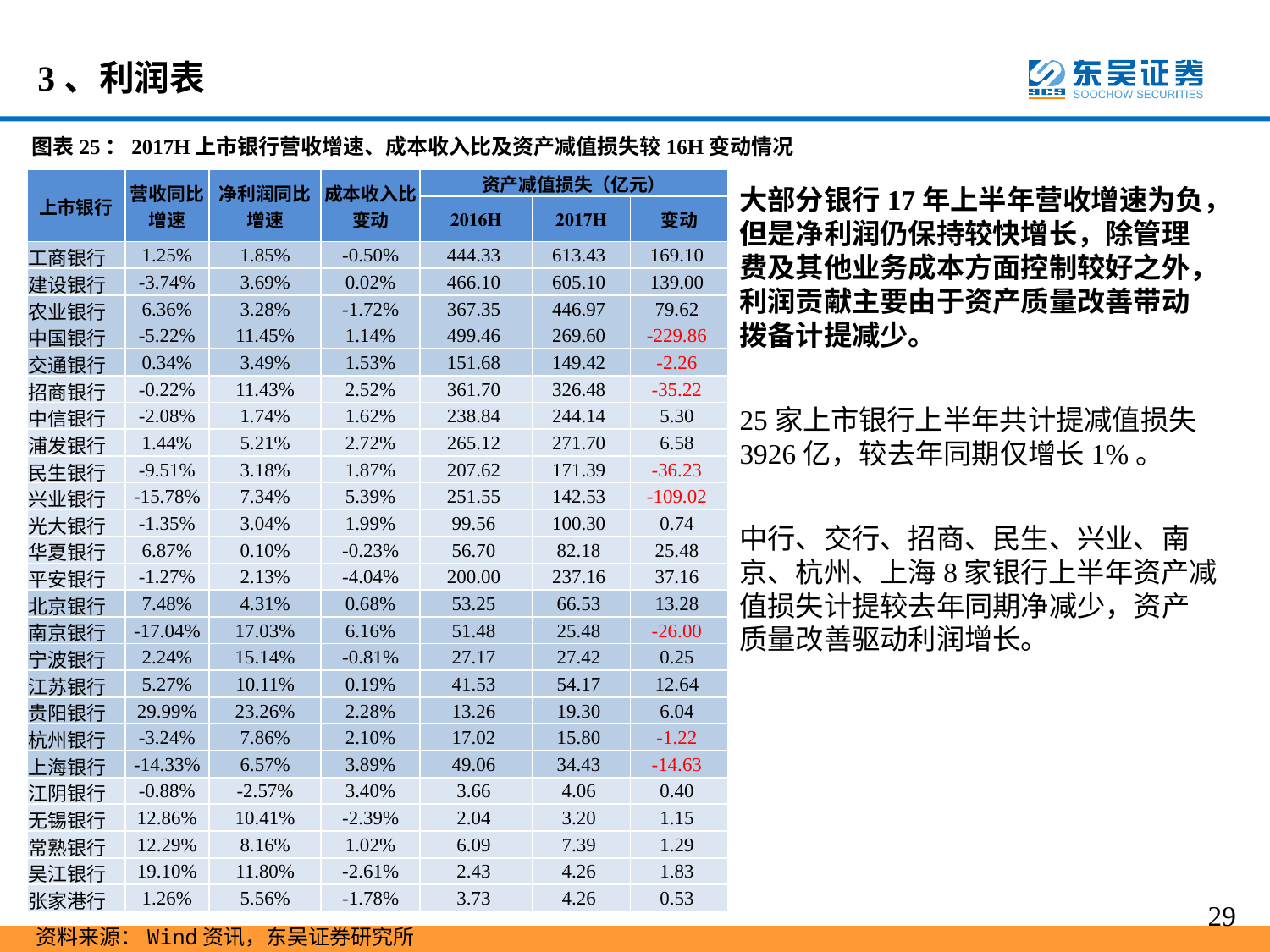

3、利润表
图表25：2017H上市银行营收增速、成本收入比及资产减值损失较16H变动情况
| 上市银行 | 营收同比增速 | 净利润同比增速 | 成本收入比变动 | 资产减值损失（亿元） |  |  |
| --- | --- | --- | --- | --- | --- | --- |
|  |  |  |  | 2016H | 2017H | 变动 |
| 工商银行 | 1.25% | 1.85% | -0.50% | 444.33 | 613.43 | 169.10 |
| 建设银行 | -3.74% | 3.69% | 0.02% | 466.10 | 605.10 | 139.00 |
| 农业银行 | 6.36% | 3.28% | -1.72% | 367.35 | 446.97 | 79.62 |
| 中国银行 | -5.22% | 11.45% | 1.14% | 499.46 | 269.60 | -229.86 |
| 交通银行 | 0.34% | 3.49% | 1.53% | 151.68 | 149.42 | -2.26 |
| 招商银行 | -0.22% | 11.43% | 2.52% | 361.70 | 326.48 | -35.22 |
| 中信银行 | -2.08% | 1.74% | 1.62% | 238.84 | 244.14 | 5.30 |
| 浦发银行 | 1.44% | 5.21% | 2.72% | 265.12 | 271.70 | 6.58 |
| 民生银行 | -9.51% | 3.18% | 1.87% | 207.62 | 171.39 | -36.23 |
| 兴业银行 | -15.78% | 7.34% | 5.39% | 251.55 | 142.53 | -109.02 |
| 光大银行 | -1.35% | 3.04% | 1.99% | 99.56 | 100.30 | 0.74 |
| 华夏银行 | 6.87% | 0.10% | -0.23% | 56.70 | 82.18 | 25.48 |
| 平安银行 | -1.27% | 2.13% | -4.04% | 200.00 | 237.16 | 37.16 |
| 北京银行 | 7.48% | 4.31% | 0.68% | 53.25 | 66.53 | 13.28 |
| 南京银行 | -17.04% | 17.03% | 6.16% | 51.48 | 25.48 | -26.00 |
| 宁波银行 | 2.24% | 15.14% | -0.81% | 27.17 | 27.42 | 0.25 |
| 江苏银行 | 5.27% | 10.11% | 0.19% | 41.53 | 54.17 | 12.64 |
| 贵阳银行 | 29.99% | 23.26% | 2.28% | 13.26 | 19.30 | 6.04 |
| 杭州银行 | -3.24% | 7.86% | 2.10% | 17.02 | 15.80 | -1.22 |
| 上海银行 | -14.33% | 6.57% | 3.89% | 49.06 | 34.43 | -14.63 |
| 江阴银行 | -0.88% | -2.57% | 3.40% | 3.66 | 4.06 | 0.40 |
| 无锡银行 | 12.86% | 10.41% | -2.39% | 2.04 | 3.20 | 1.15 |
| 常熟银行 | 12.29% | 8.16% | 1.02% | 6.09 | 7.39 | 1.29 |
| 吴江银行 | 19.10% | 11.80% | -2.61% | 2.43 | 4.26 | 1.83 |
| 张家港行 | 1.26% | 5.56% | -1.78% | 3.73 | 4.26 | 0.53 |

大部分银行17年上半年营收增速为负，但是净利润仍保持较快增长，除管理费及其他业务成本方面控制较好之外，利润贡献主要由于资产质量改善带动拨备计提减少。

25家上市银行上半年共计提减值损失3926亿，较去年同期仅增长1%。

中行、交行、招商、民生、兴业、南京、杭州、上海8家银行上半年资产减值损失计提较去年同期净减少，资产质量改善驱动利润增长。

29
资料来源：Wind资讯，东吴证券研究所